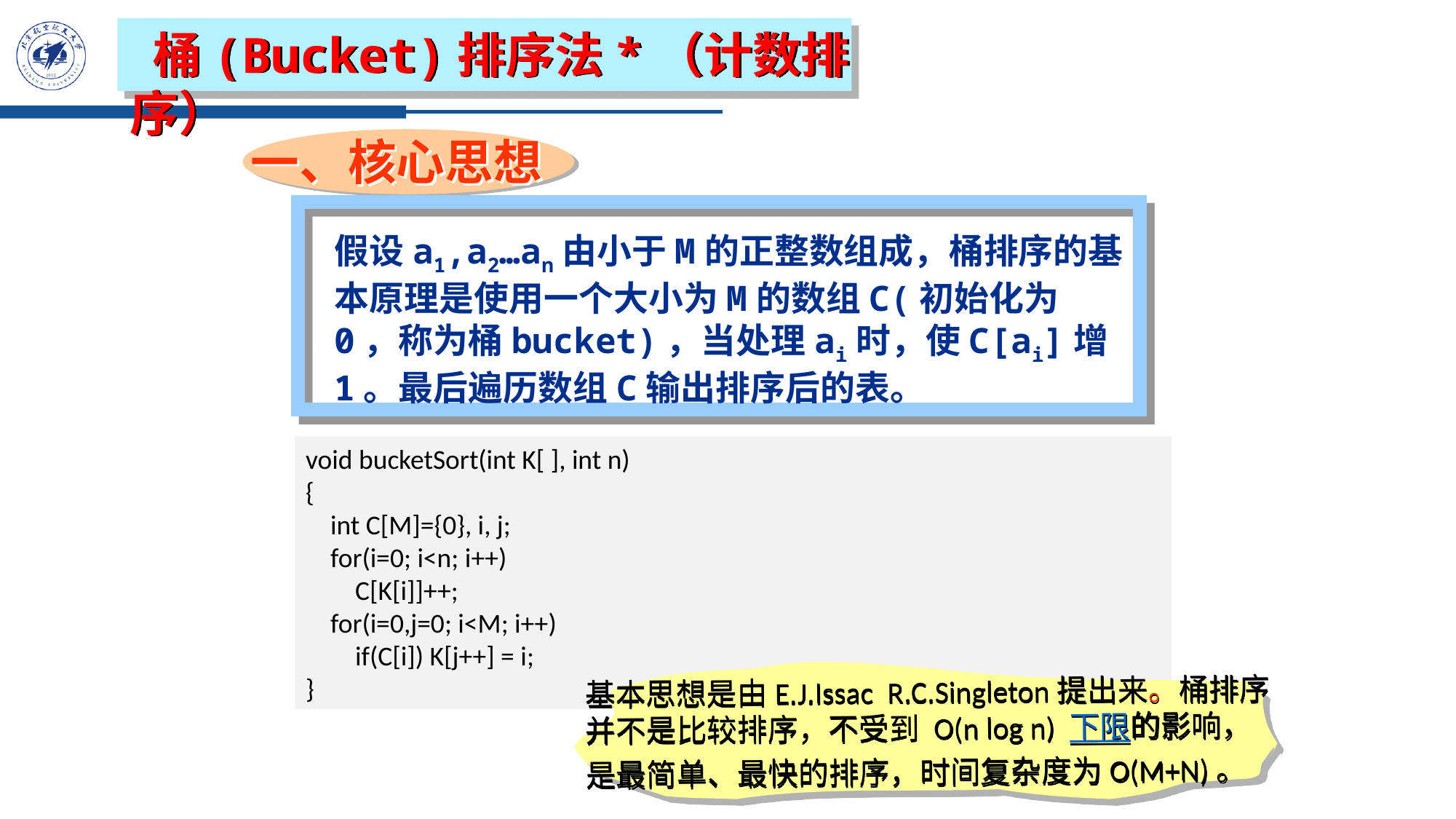

桶(Bucket)排序法*（计数排序）
一、核心思想

假设a1,a2…an由小于M的正整数组成，桶排序的基本原理是使用一个大小为M的数组C(初始化为0，称为桶bucket)，当处理ai时，使C[ai]增1。最后遍历数组C输出排序后的表。
void bucketSort(int K[ ], int n)
{
    int C[M]={0}, i, j;
    for(i=0; i<n; i++)
        C[K[i]]++;
    for(i=0,j=0; i<M; i++)
        if(C[i]) K[j++] = i;
}

基本思想是由E.J.Issac  R.C.Singleton提出来。桶排序并不是比较排序，不受到 O(n log n) 下限的影响，是最简单、最快的排序，时间复杂度为O(M+N)。